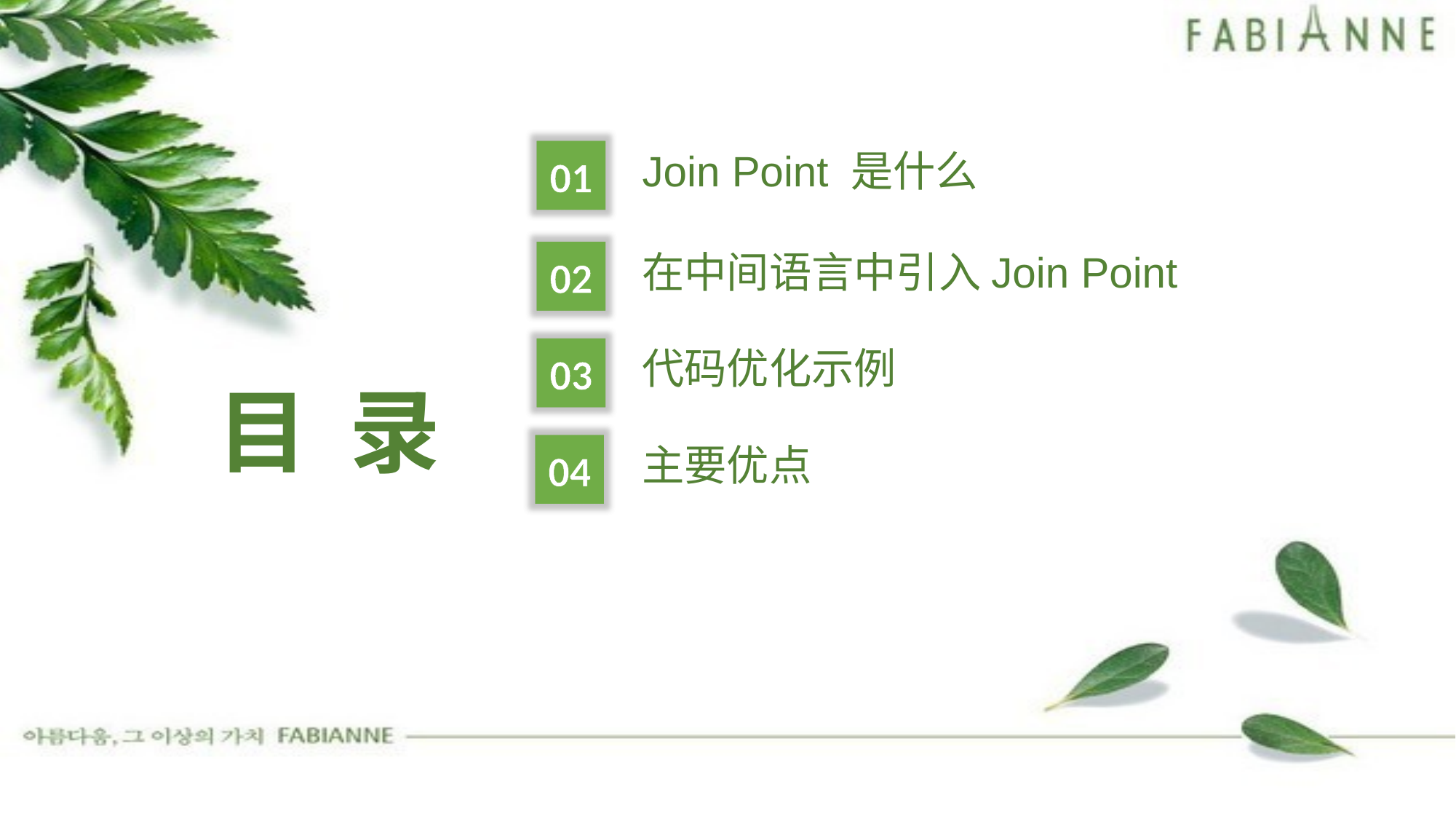

Join Point 是什么
在中间语言中引入Join Point
代码优化示例
# 目  录
主要优点